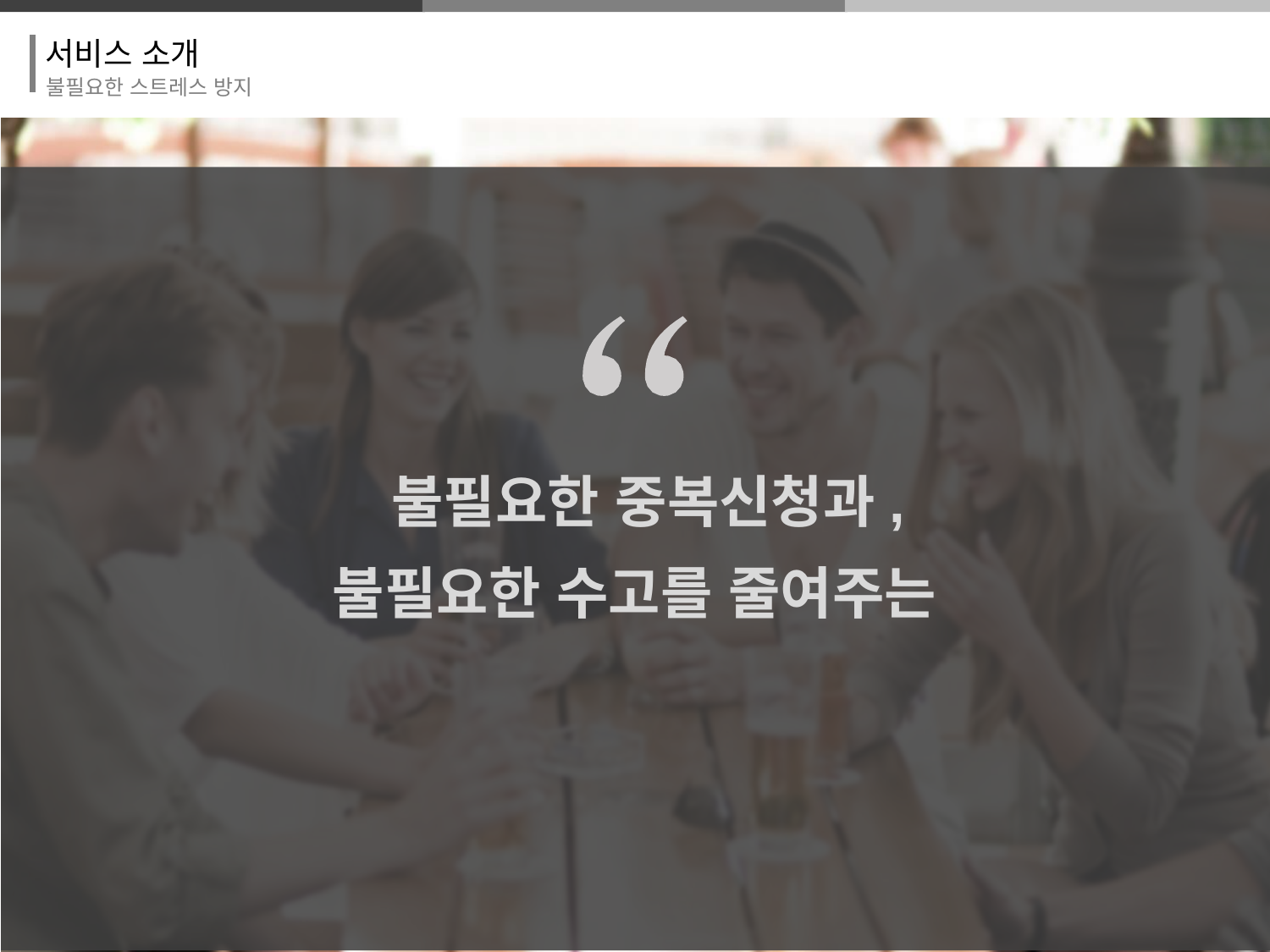

서비스 소개

불필요한 스트레스 방지

 불필요한 중복신청과,

불필요한 수고를 줄여주는
3